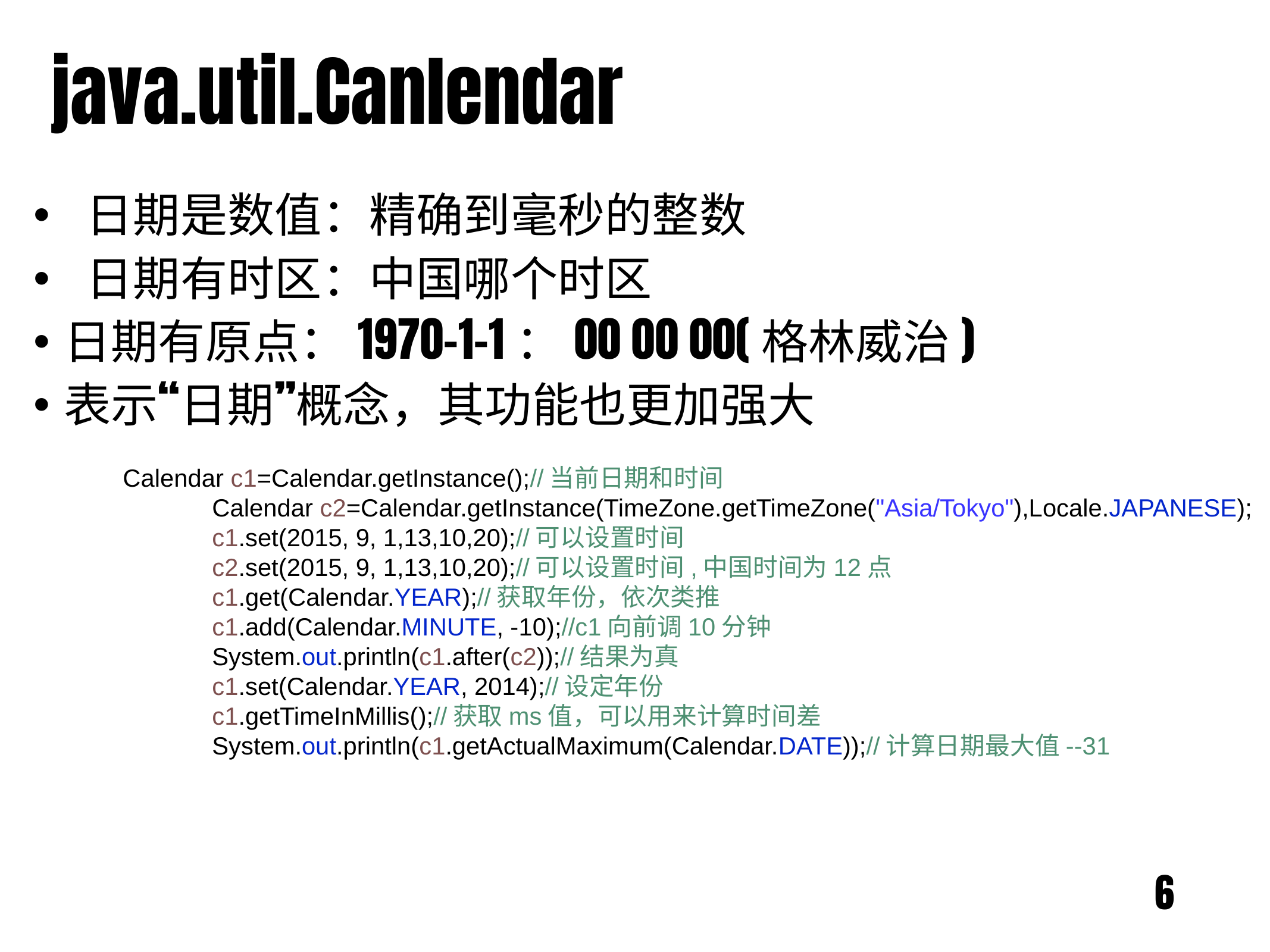

# java.util.Canlendar
 日期是数值：精确到毫秒的整数
 日期有时区：中国哪个时区
日期有原点：1970-1-1：00 00 00(格林威治)
表示“日期”概念，其功能也更加强大

Calendar c1=Calendar.getInstance();//当前日期和时间
		Calendar c2=Calendar.getInstance(TimeZone.getTimeZone("Asia/Tokyo"),Locale.JAPANESE);
		c1.set(2015, 9, 1,13,10,20);//可以设置时间
		c2.set(2015, 9, 1,13,10,20);//可以设置时间,中国时间为12点
		c1.get(Calendar.YEAR);//获取年份，依次类推
		c1.add(Calendar.MINUTE, -10);//c1向前调10分钟
		System.out.println(c1.after(c2));//结果为真
		c1.set(Calendar.YEAR, 2014);//设定年份
		c1.getTimeInMillis();//获取ms值，可以用来计算时间差
		System.out.println(c1.getActualMaximum(Calendar.DATE));//计算日期最大值--31
6